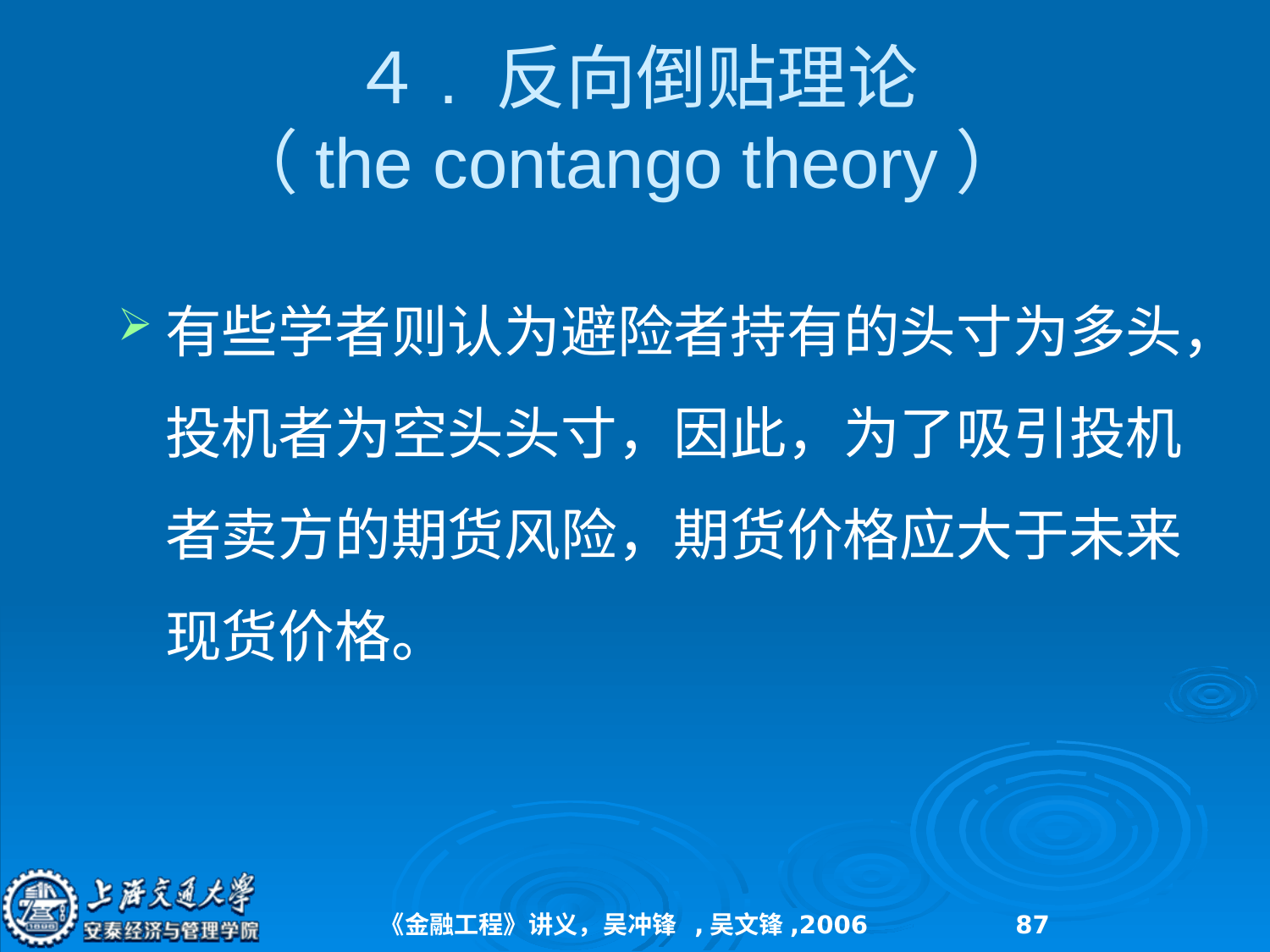

# ４. 反向倒贴理论 （the contango theory）
有些学者则认为避险者持有的头寸为多头，投机者为空头头寸，因此，为了吸引投机者卖方的期货风险，期货价格应大于未来现货价格。